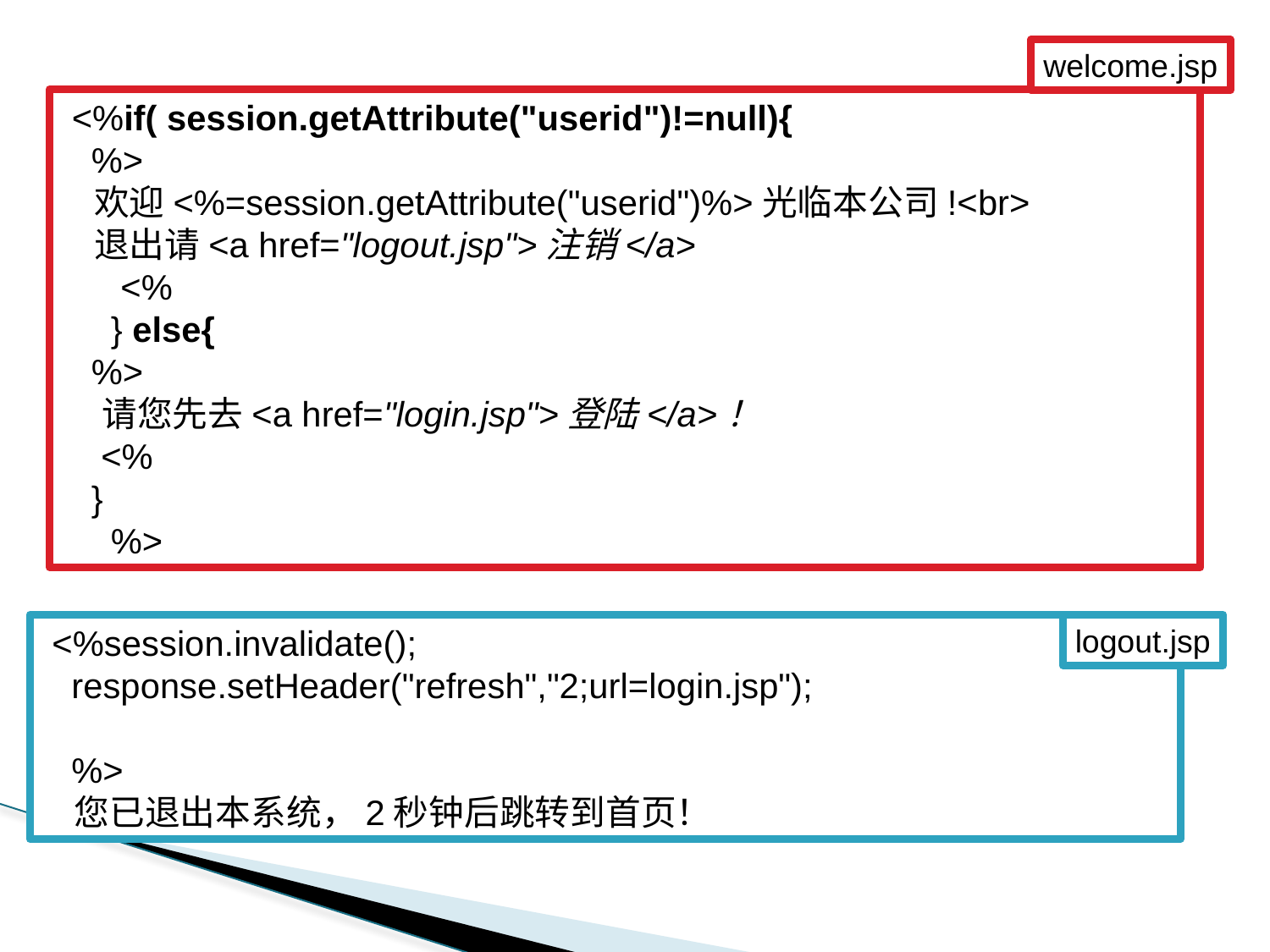

welcome.jsp
 <%if( session.getAttribute("userid")!=null){
   %>
   欢迎<%=session.getAttribute("userid")%>光临本公司!<br>
   退出请<a href="logout.jsp">注销</a>
      <%
     } else{
   %>
    请您先去<a href="login.jsp">登陆</a>！
    <%
   }
     %>
 <%session.invalidate();
   response.setHeader("refresh","2;url=login.jsp");

   %>
   您已退出本系统，2秒钟后跳转到首页！
logout.jsp